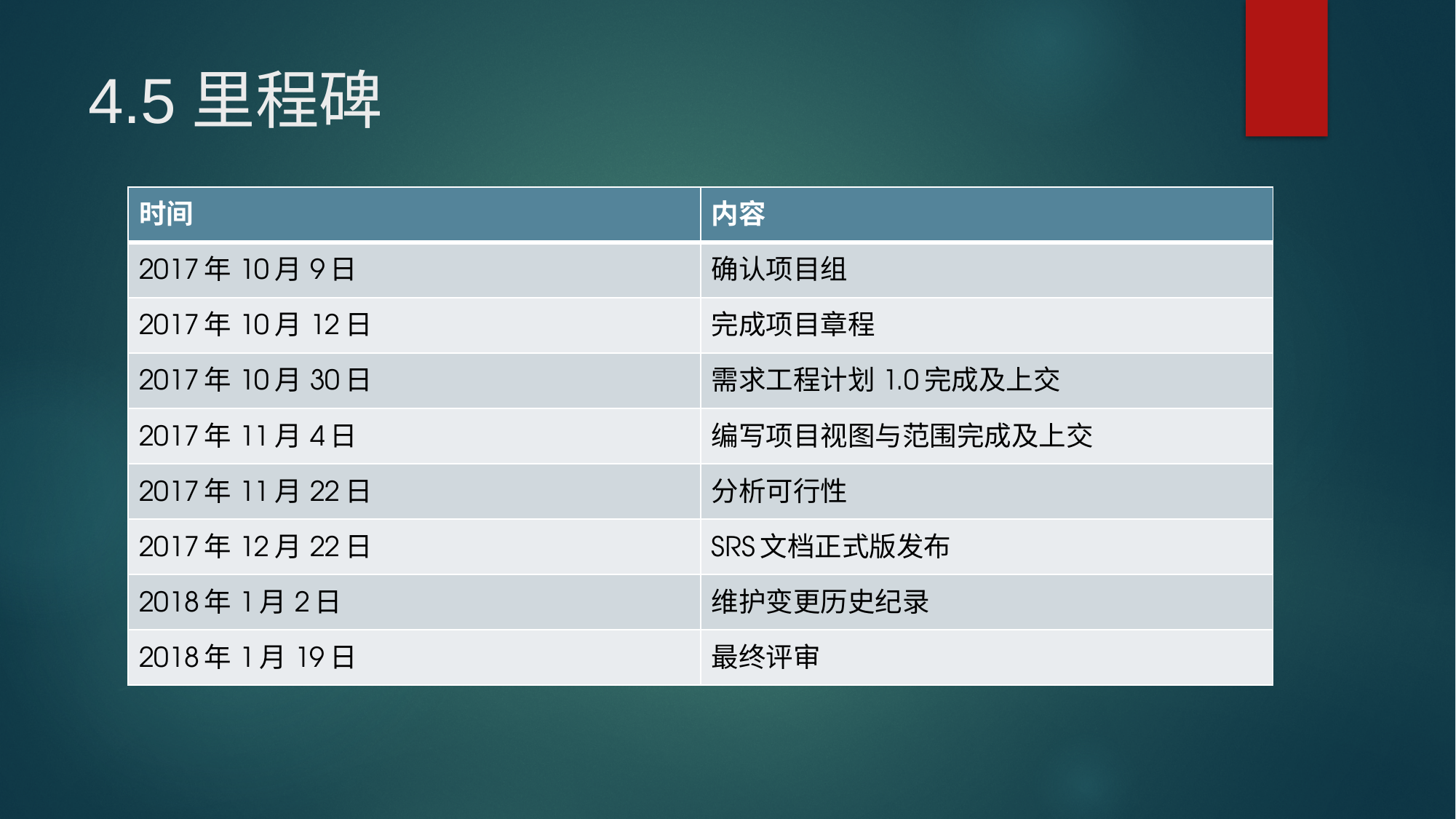

# 4.5里程碑
| 时间 | 内容 |
| --- | --- |
| 2017年10月9日 | 确认项目组 |
| 2017年10月12日 | 完成项目章程 |
| 2017年10月30日 | 需求工程计划1.0完成及上交 |
| 2017年11月4日 | 编写项目视图与范围完成及上交 |
| 2017年11月22日 | 分析可行性 |
| 2017年12月22日 | SRS文档正式版发布 |
| 2018年1月2日 | 维护变更历史纪录 |
| 2018年1月19日 | 最终评审 |